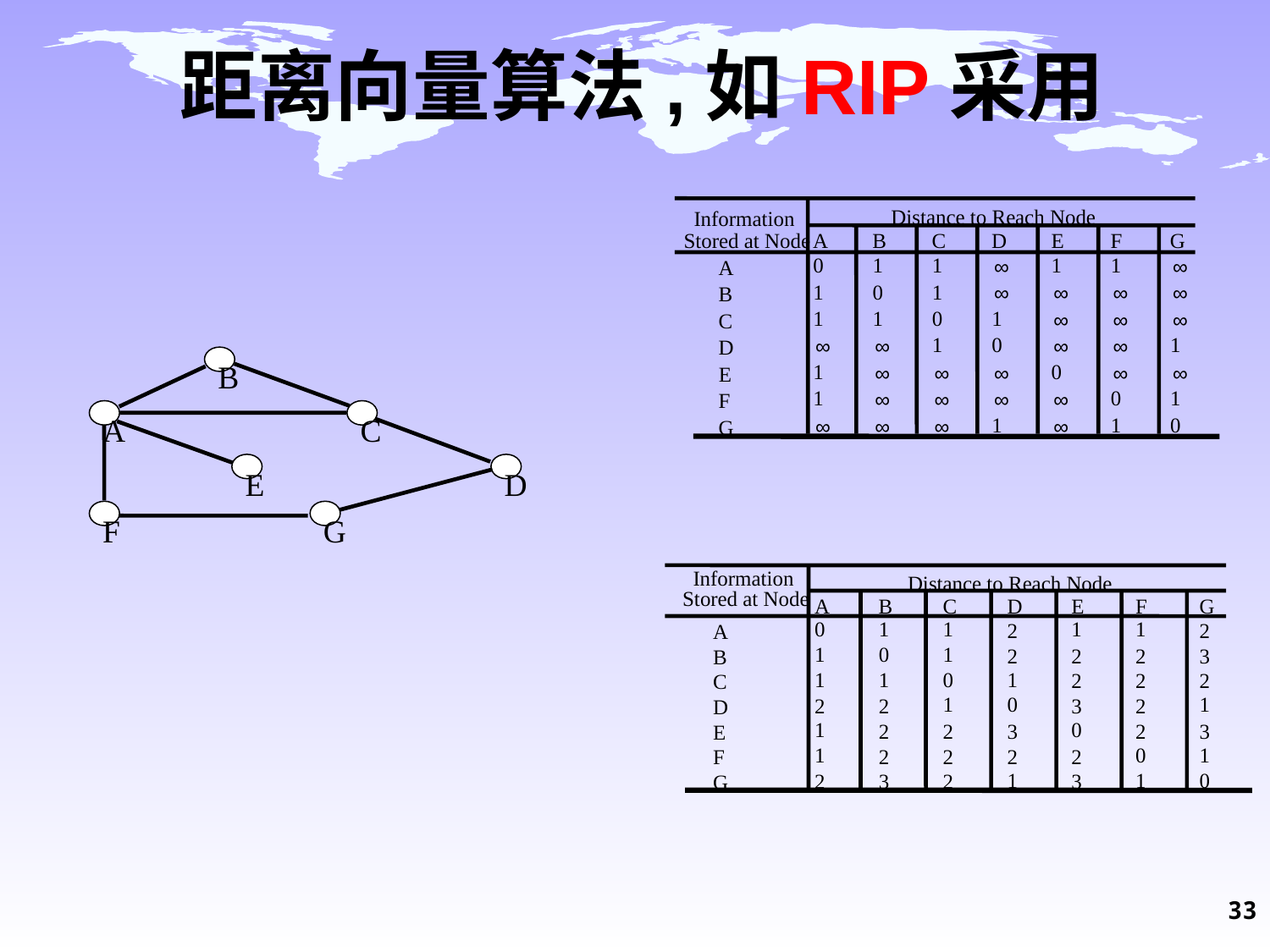

# 距离向量算法,如RIP采用

Distance to Reach Node
Information

A
B
C
D
E
F
G
Stored at Node
0
1
1
1
1

∞
∞
A
B
C
D
E
F
G
1
0
1
∞
∞
∞
∞
1
1
0
1
∞
∞
∞
1
0
1
∞
∞
∞
∞
1
0
∞
∞
∞
∞
∞
1
0
1
∞
∞
∞
∞
1
1
0
∞
∞
∞
∞

B

A
C

E
D

F
G

Information

Distance to Reach Node
Stored at Node

A
B
C
D
E
F
G
0
1
1
1
1

2
2
A
B
C
D
E
F
G
1
0
1
2
2
2
3
1
1
0
1
2
2
2
1
0
1
2
2
3
2
1
0
2
2
3
2
3
1
0
1
2
2
2
2
1
1
0
2
3
2
3

33